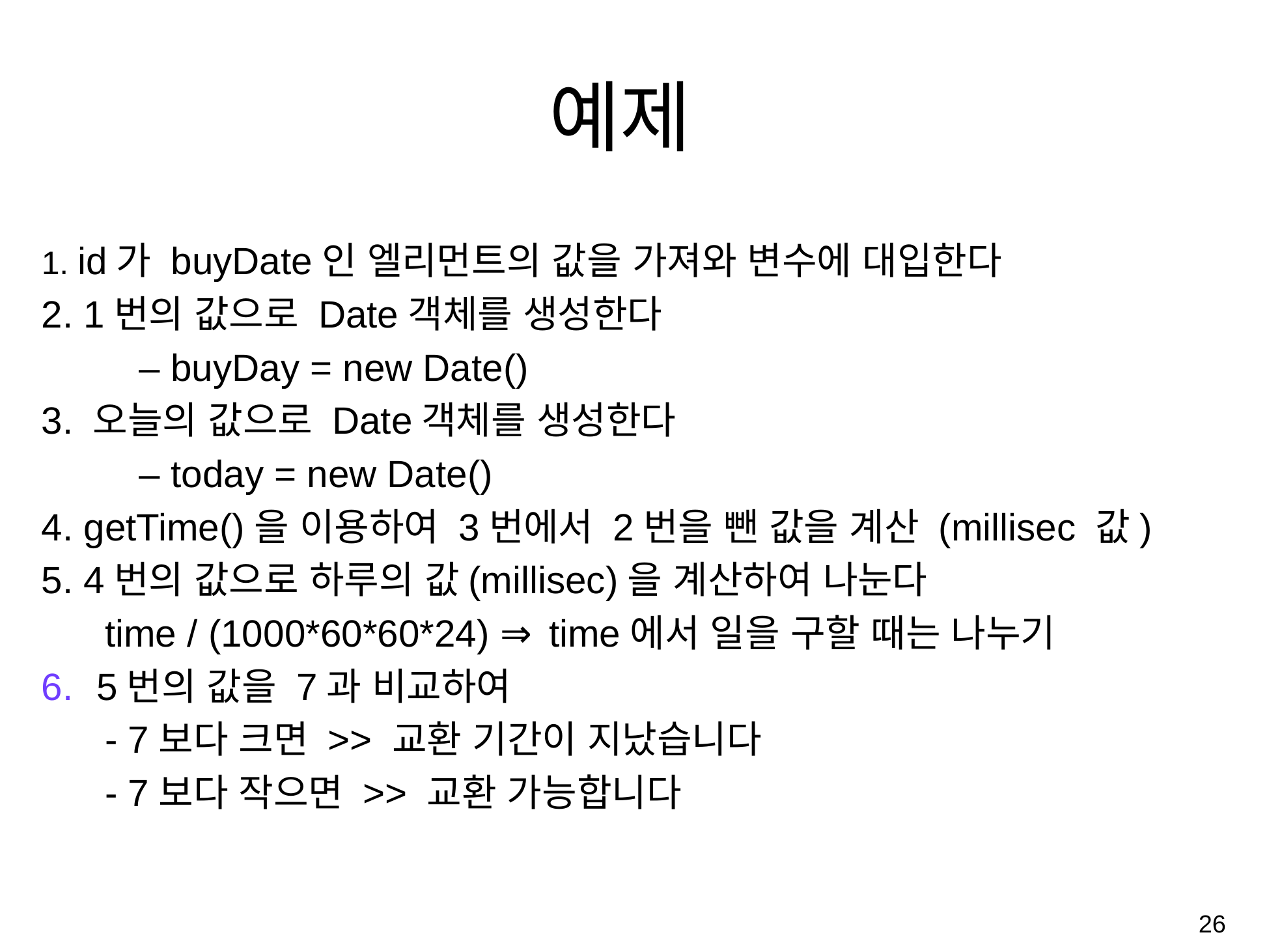

# 예제

1. id가 buyDate인 엘리먼트의 값을 가져와 변수에 대입한다
2. 1번의 값으로 Date객체를 생성한다
	– buyDay = new Date()
3. 오늘의 값으로 Date객체를 생성한다
	– today = new Date()
4. getTime()을 이용하여 3번에서 2번을 뺀 값을 계산 (millisec 값)
5. 4번의 값으로 하루의 값(millisec)을 계산하여 나눈다
      time / (1000*60*60*24) ⇒ time에서 일을 구할 때는 나누기
5번의 값을 7과 비교하여
      - 7보다 크면 >> 교환 기간이 지났습니다
      - 7보다 작으면 >> 교환 가능합니다
26